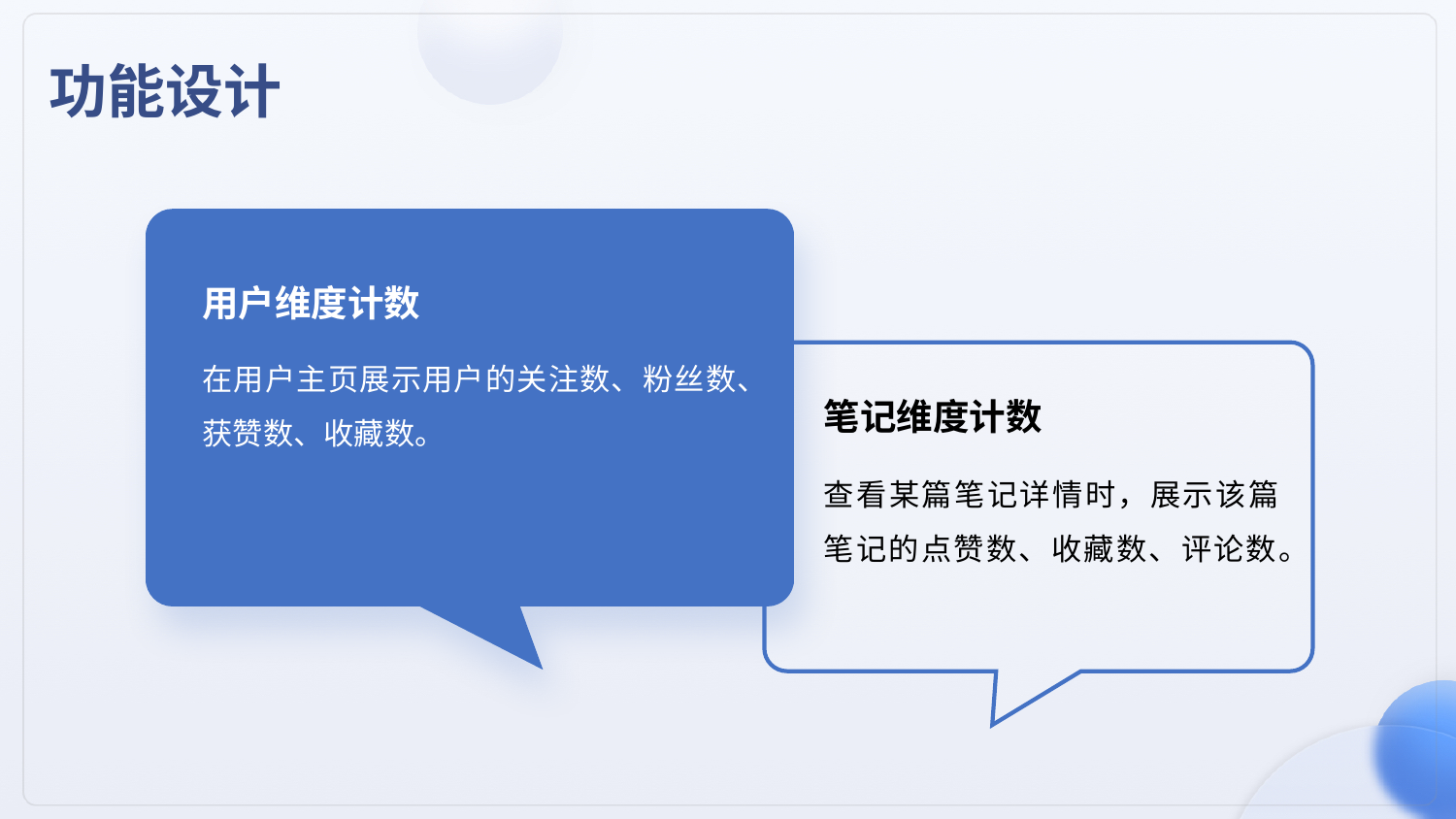

功能设计

用户维度计数
在用户主页展示用户的关注数、粉丝数、获赞数、收藏数。

笔记维度计数
查看某篇笔记详情时，展示该篇笔记的点赞数、收藏数、评论数。